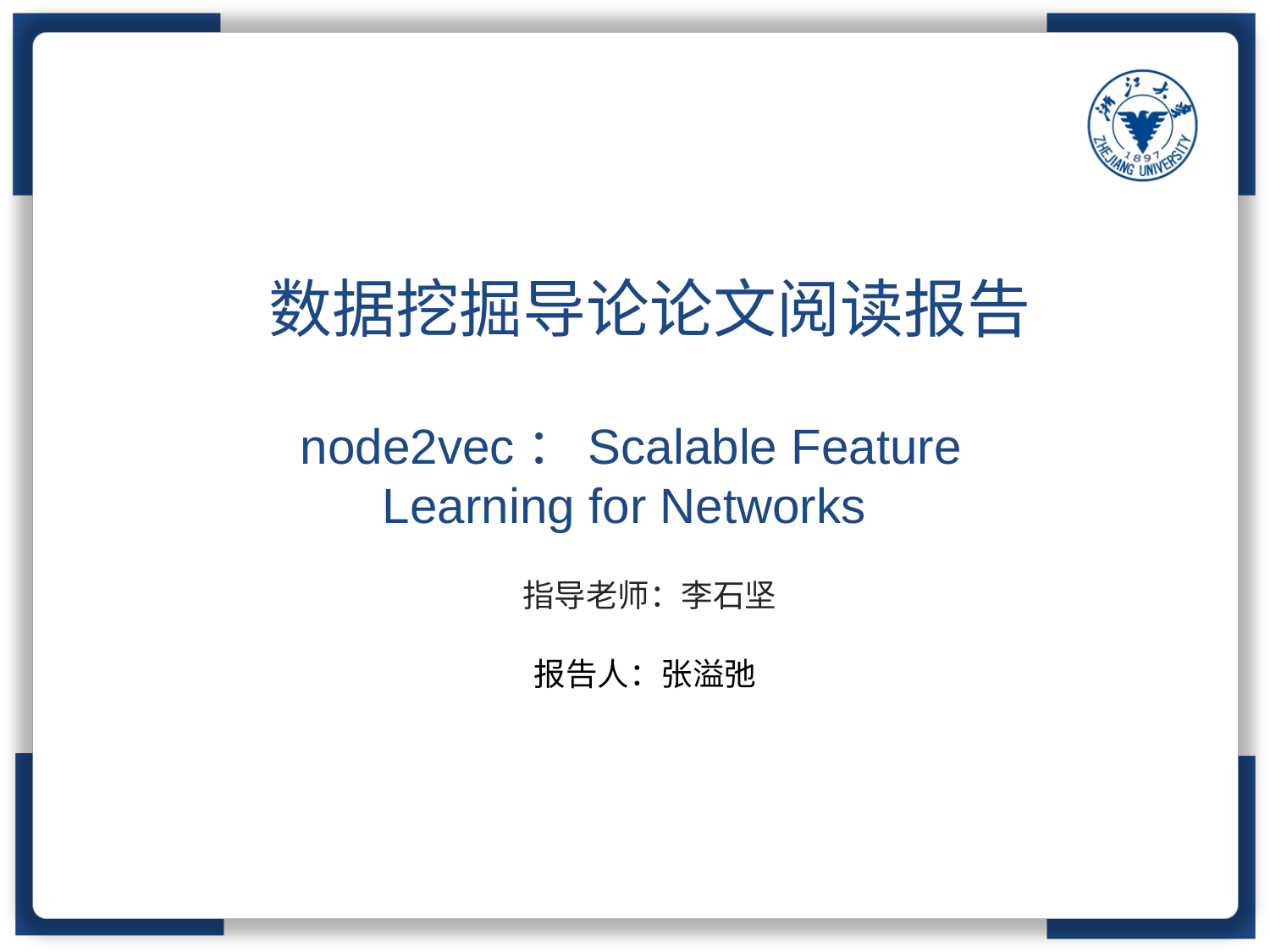

数据挖掘导论论文阅读报告
node2vec：Scalable Feature Learning for Networks
指导老师：李石坚

报告人：张溢弛